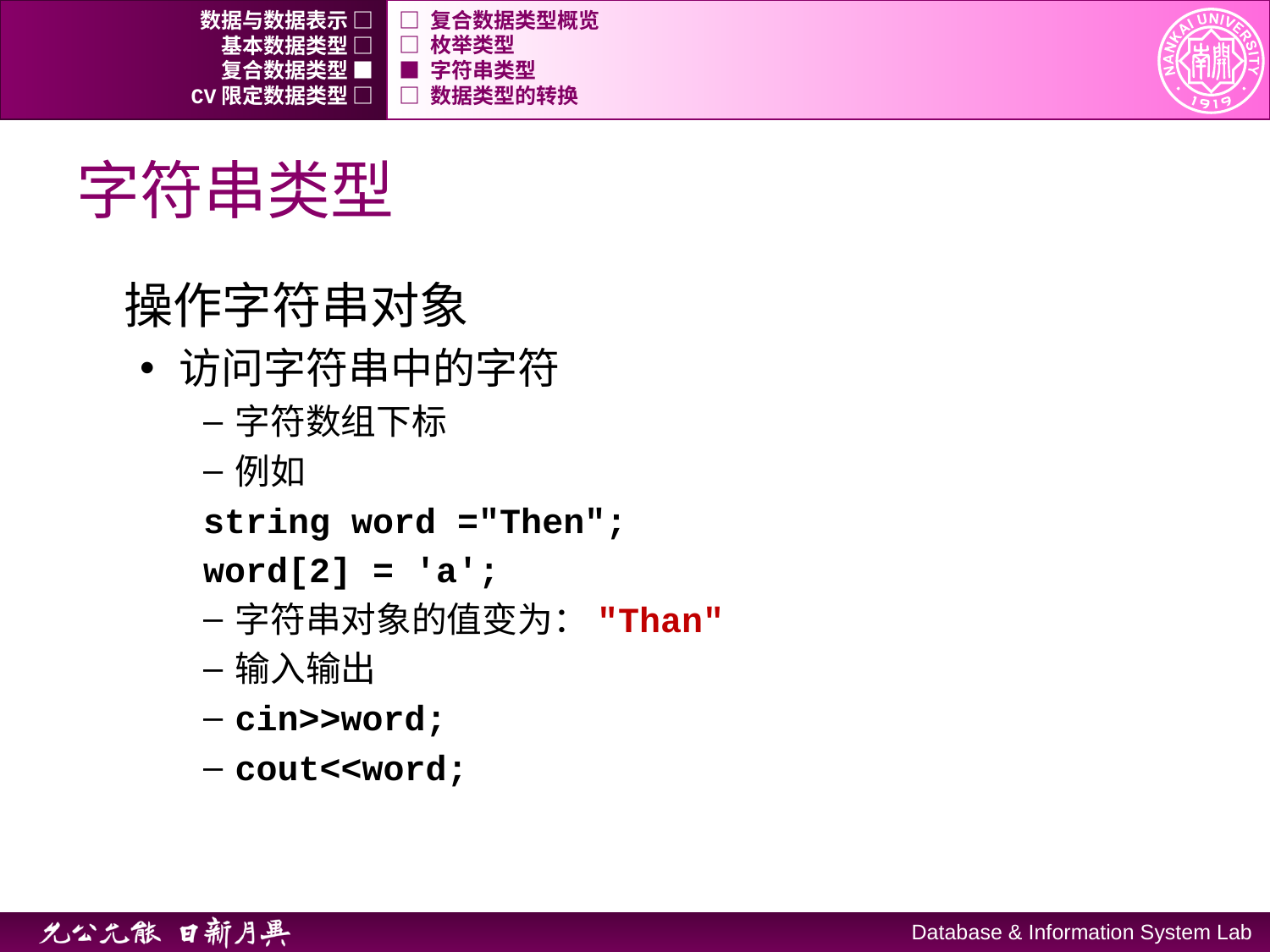

数据与数据表示 □
□ 复合数据类型概览
基本数据类型 □
□ 枚举类型
复合数据类型 ■
■ 字符串类型
CV限定数据类型 □
□ 数据类型的转换
# 字符串类型
操作字符串对象
访问字符串中的字符
字符数组下标
例如
string word ="Then";
word[2] = 'a';
字符串对象的值变为："Than"
输入输出
cin>>word;
cout<<word;